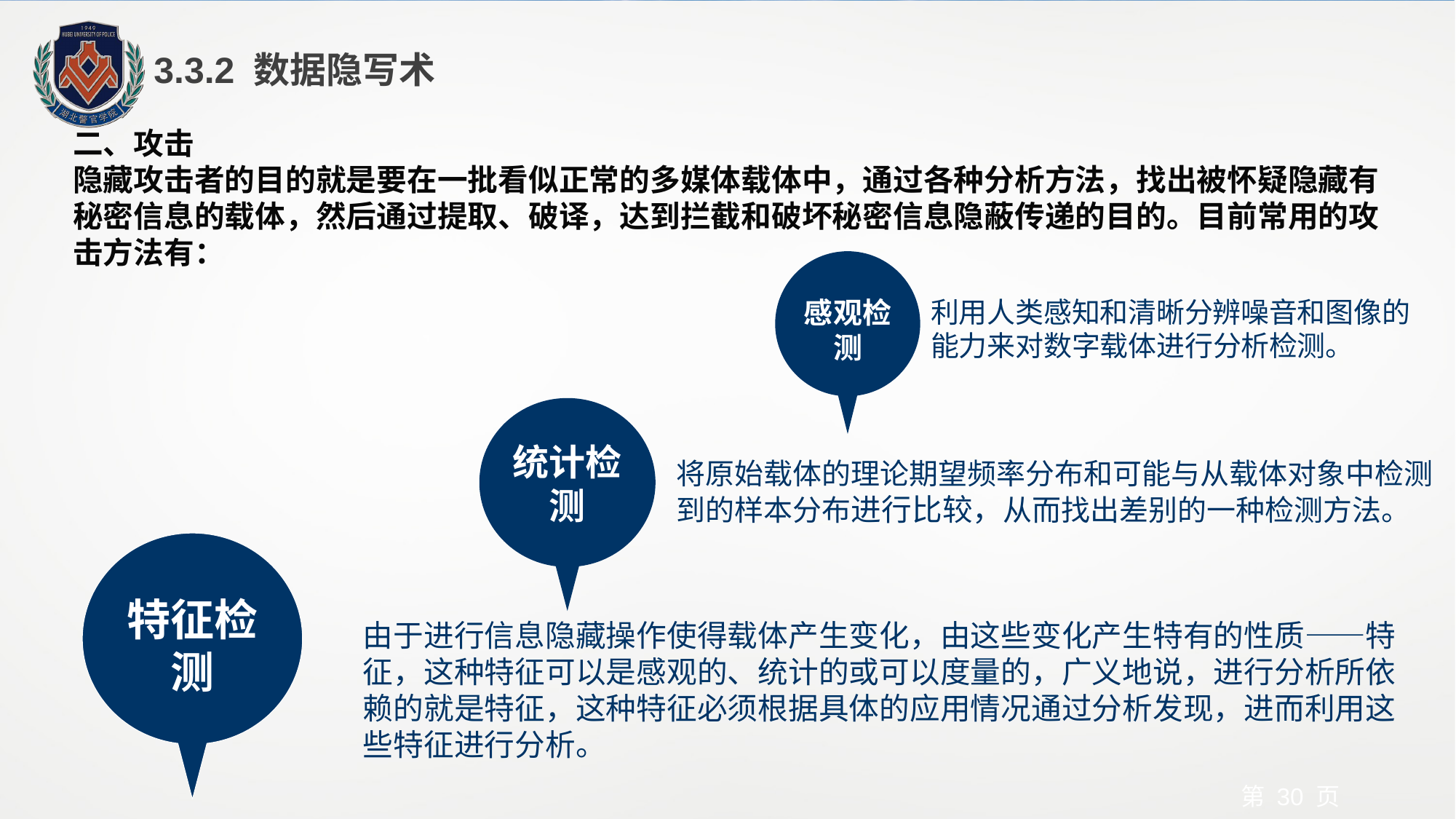

3.3.2 数据隐写术
二、攻击
隐藏攻击者的目的就是要在一批看似正常的多媒体载体中，通过各种分析方法，找出被怀疑隐藏有秘密信息的载体，然后通过提取、破译，达到拦截和破坏秘密信息隐蔽传递的目的。目前常用的攻击方法有：

感观检测
利用人类感知和清晰分辨噪音和图像的能力来对数字载体进行分析检测。

统计检测
将原始载体的理论期望频率分布和可能与从载体对象中检测到的样本分布进行比较，从而找出差别的一种检测方法。

特征检测
由于进行信息隐藏操作使得载体产生变化，由这些变化产生特有的性质——特征，这种特征可以是感观的、统计的或可以度量的，广义地说，进行分析所依赖的就是特征，这种特征必须根据具体的应用情况通过分析发现，进而利用这些特征进行分析。